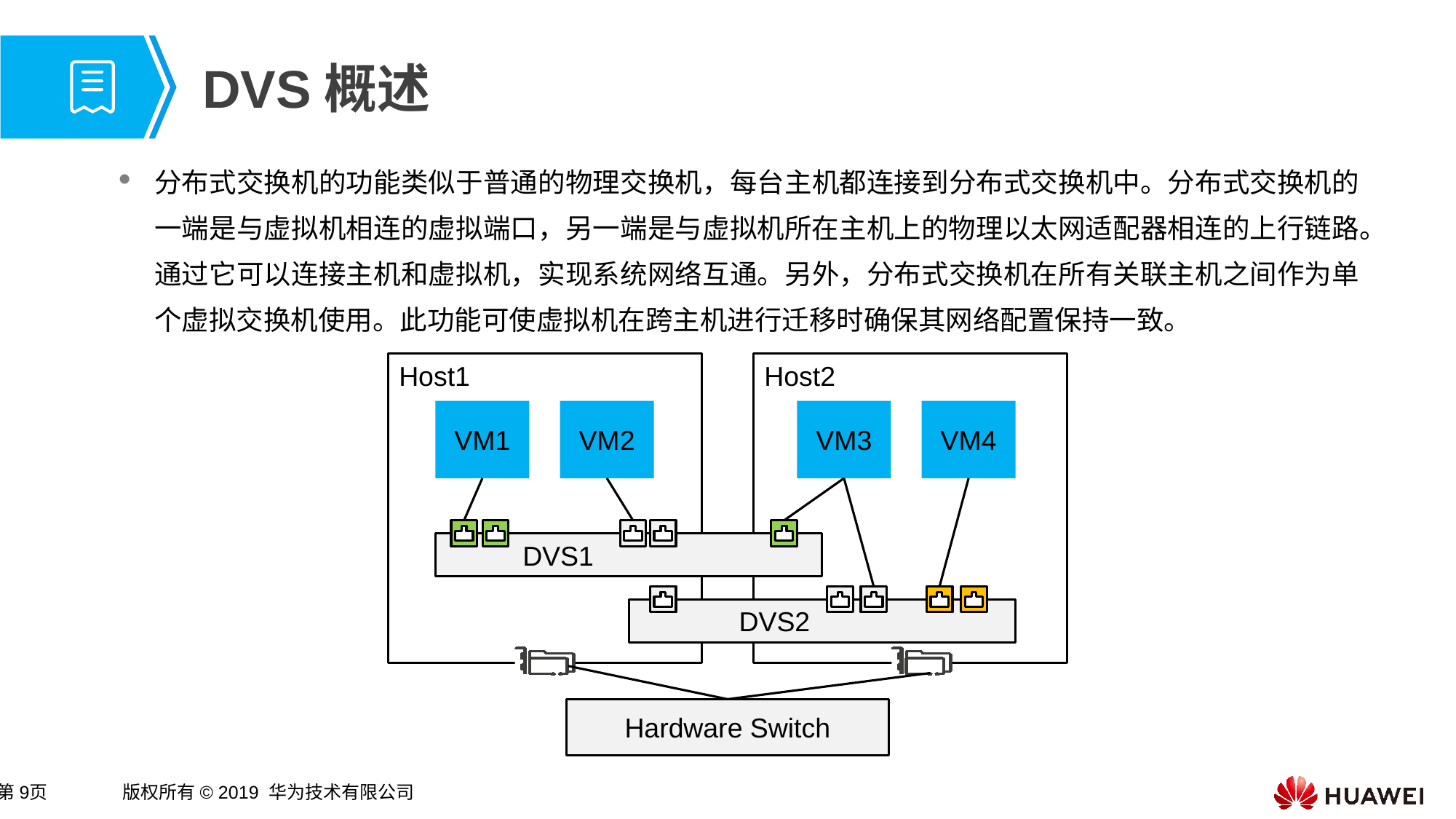

# DVS概述
分布式交换机的功能类似于普通的物理交换机，每台主机都连接到分布式交换机中。分布式交换机的一端是与虚拟机相连的虚拟端口，另一端是与虚拟机所在主机上的物理以太网适配器相连的上行链路。通过它可以连接主机和虚拟机，实现系统网络互通。另外，分布式交换机在所有关联主机之间作为单个虚拟交换机使用。此功能可使虚拟机在跨主机进行迁移时确保其网络配置保持一致。
Host1
Host2
VM1
VM2
VM3
VM4

          DVS1

             DVS2

Hardware Switch